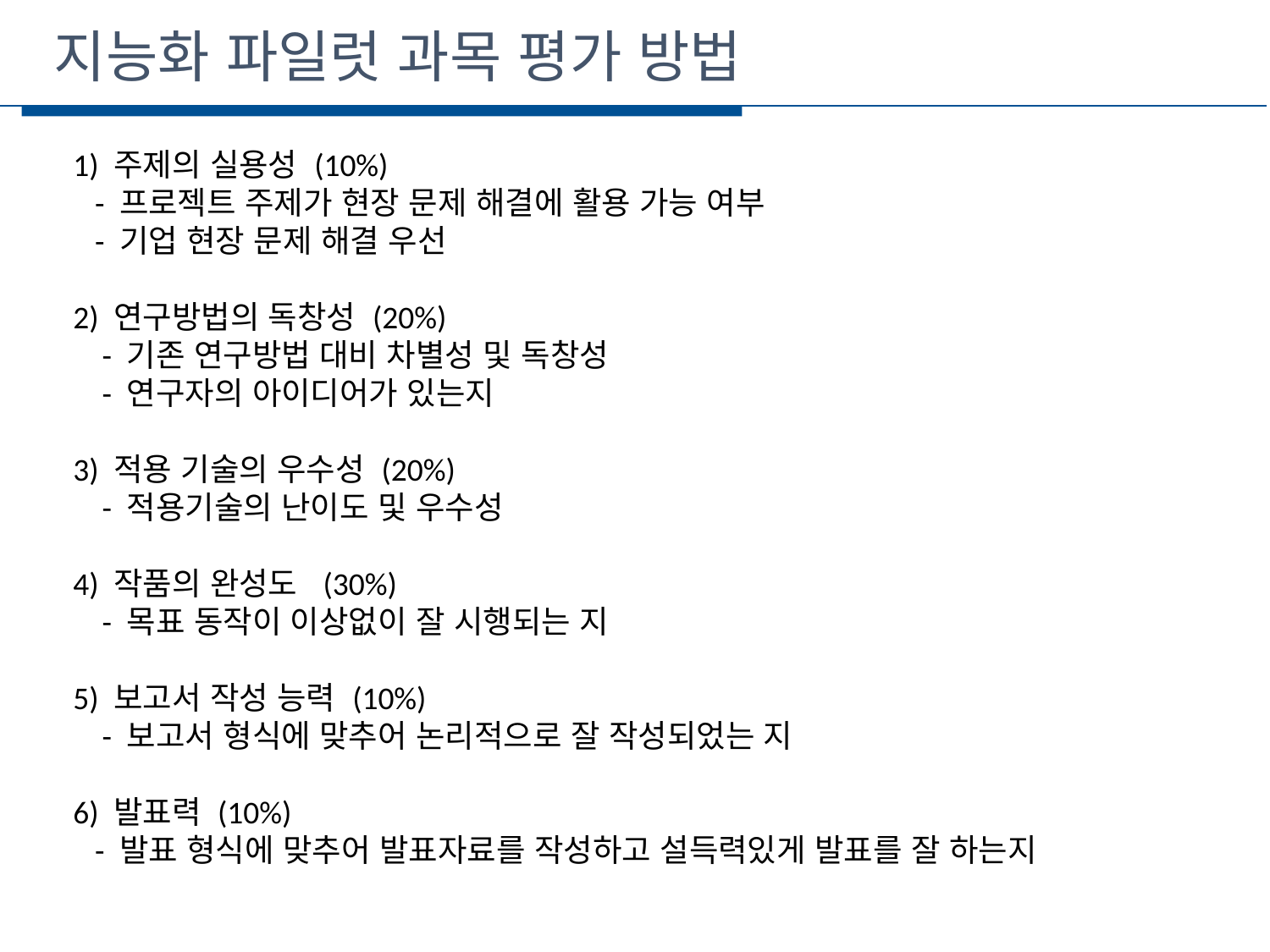

지능화 파일럿 과목 평가 방법

1) 주제의 실용성 (10%)
   - 프로젝트 주제가 현장 문제 해결에 활용 가능 여부
   - 기업 현장 문제 해결 우선
2) 연구방법의 독창성 (20%)
    - 기존 연구방법 대비 차별성 및 독창성
    - 연구자의 아이디어가 있는지
3) 적용 기술의 우수성 (20%)
    - 적용기술의 난이도 및 우수성
4) 작품의 완성도  (30%)
    - 목표 동작이 이상없이 잘 시행되는 지
5) 보고서 작성 능력 (10%)
    - 보고서 형식에 맞추어 논리적으로 잘 작성되었는 지
6) 발표력 (10%)
   - 발표 형식에 맞추어 발표자료를 작성하고 설득력있게 발표를 잘 하는지